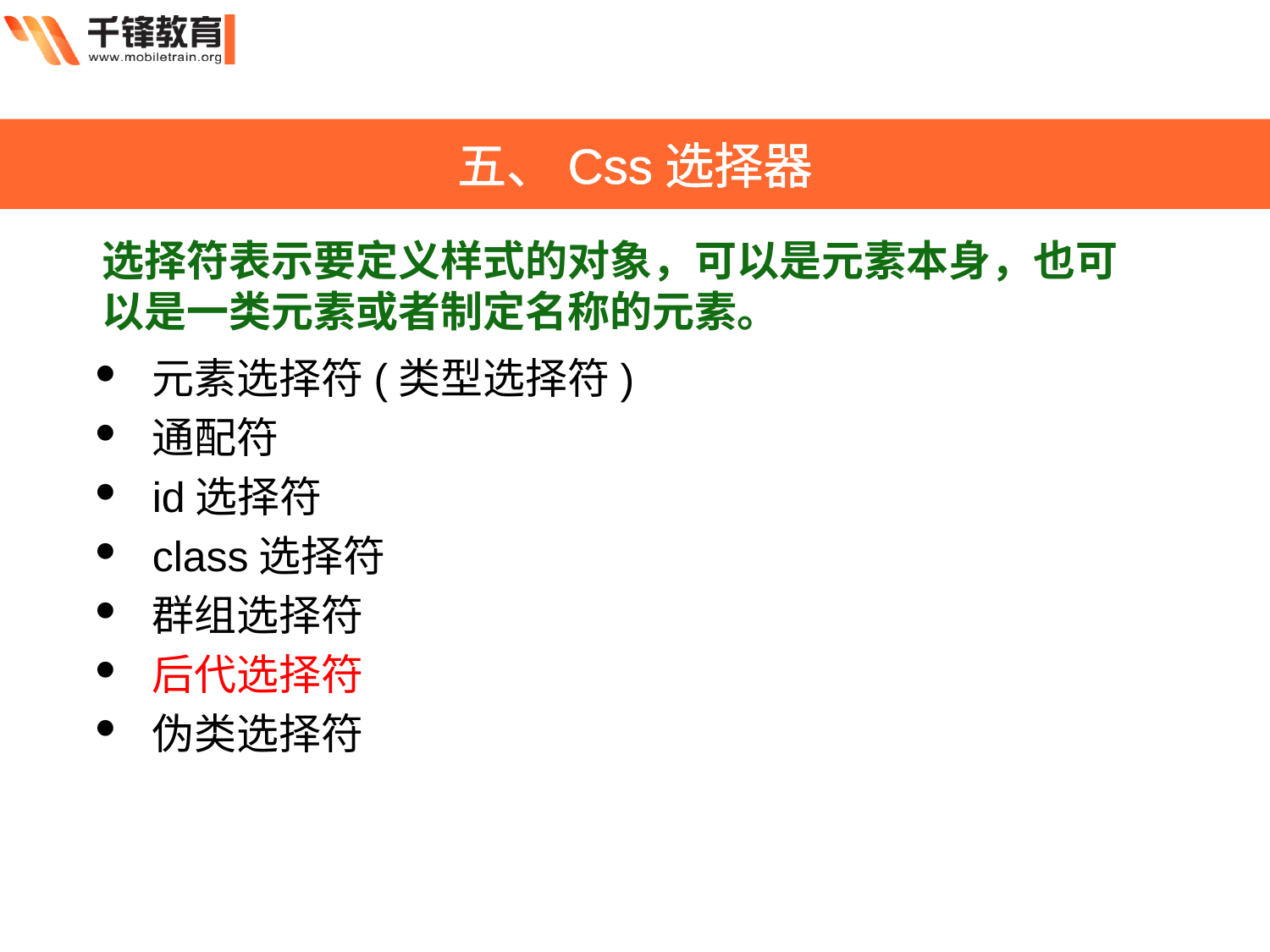

五、Css选择器
选择符表示要定义样式的对象，可以是元素本身，也可以是一类元素或者制定名称的元素。

元素选择符(类型选择符)
通配符
id选择符
class选择符
群组选择符
后代选择符
伪类选择符